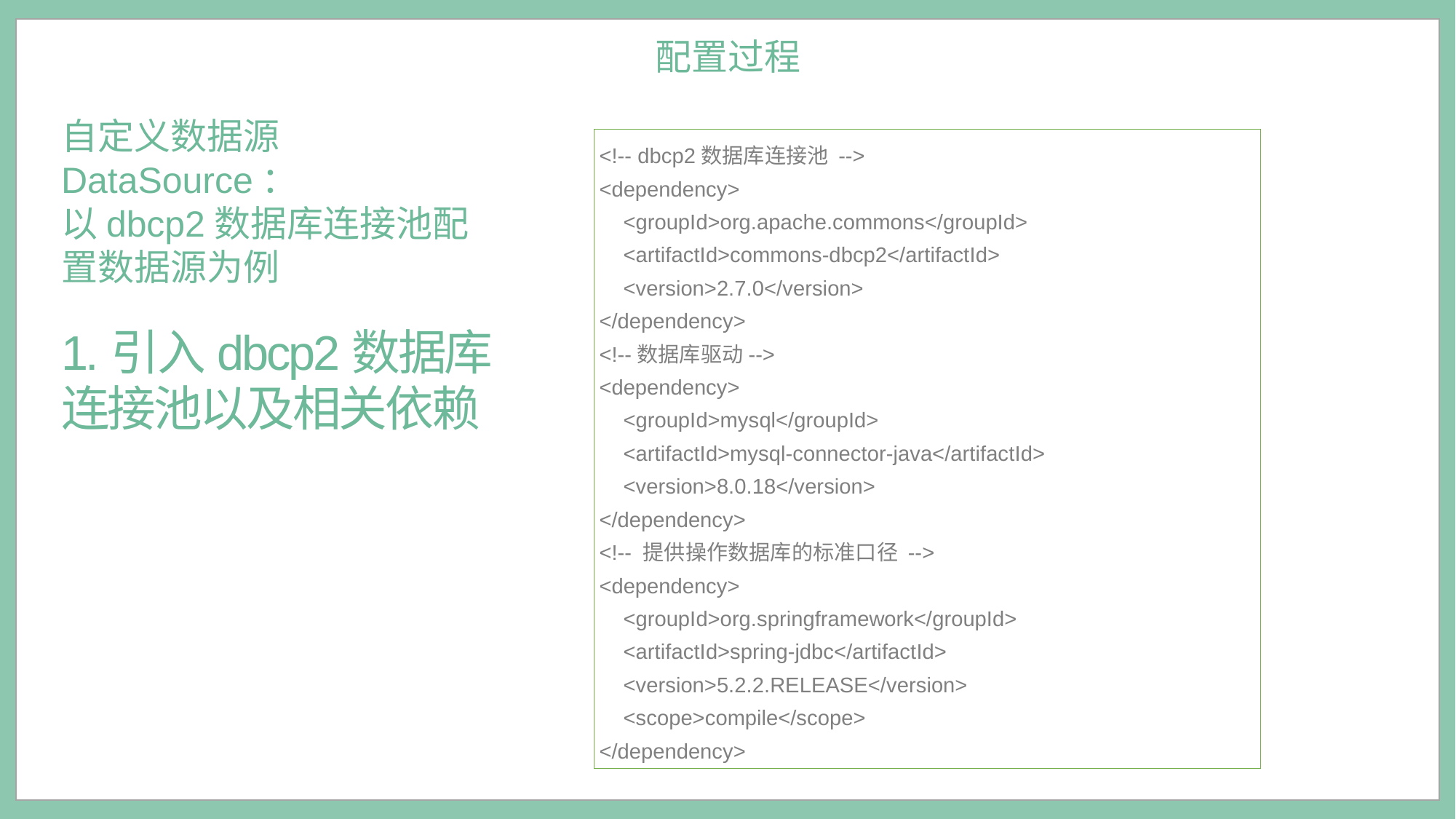

配置过程
自定义数据源DataSource：
以dbcp2数据库连接池配置数据源为例
<!-- dbcp2数据库连接池 -->
<dependency>
    <groupId>org.apache.commons</groupId>
    <artifactId>commons-dbcp2</artifactId>
    <version>2.7.0</version>
</dependency>
<!--数据库驱动-->
<dependency>
    <groupId>mysql</groupId>
    <artifactId>mysql-connector-java</artifactId>
    <version>8.0.18</version>
</dependency>
<!-- 提供操作数据库的标准口径 -->
<dependency>
    <groupId>org.springframework</groupId>
    <artifactId>spring-jdbc</artifactId>
    <version>5.2.2.RELEASE</version>
    <scope>compile</scope>
</dependency>
1.引入dbcp2数据库连接池以及相关依赖